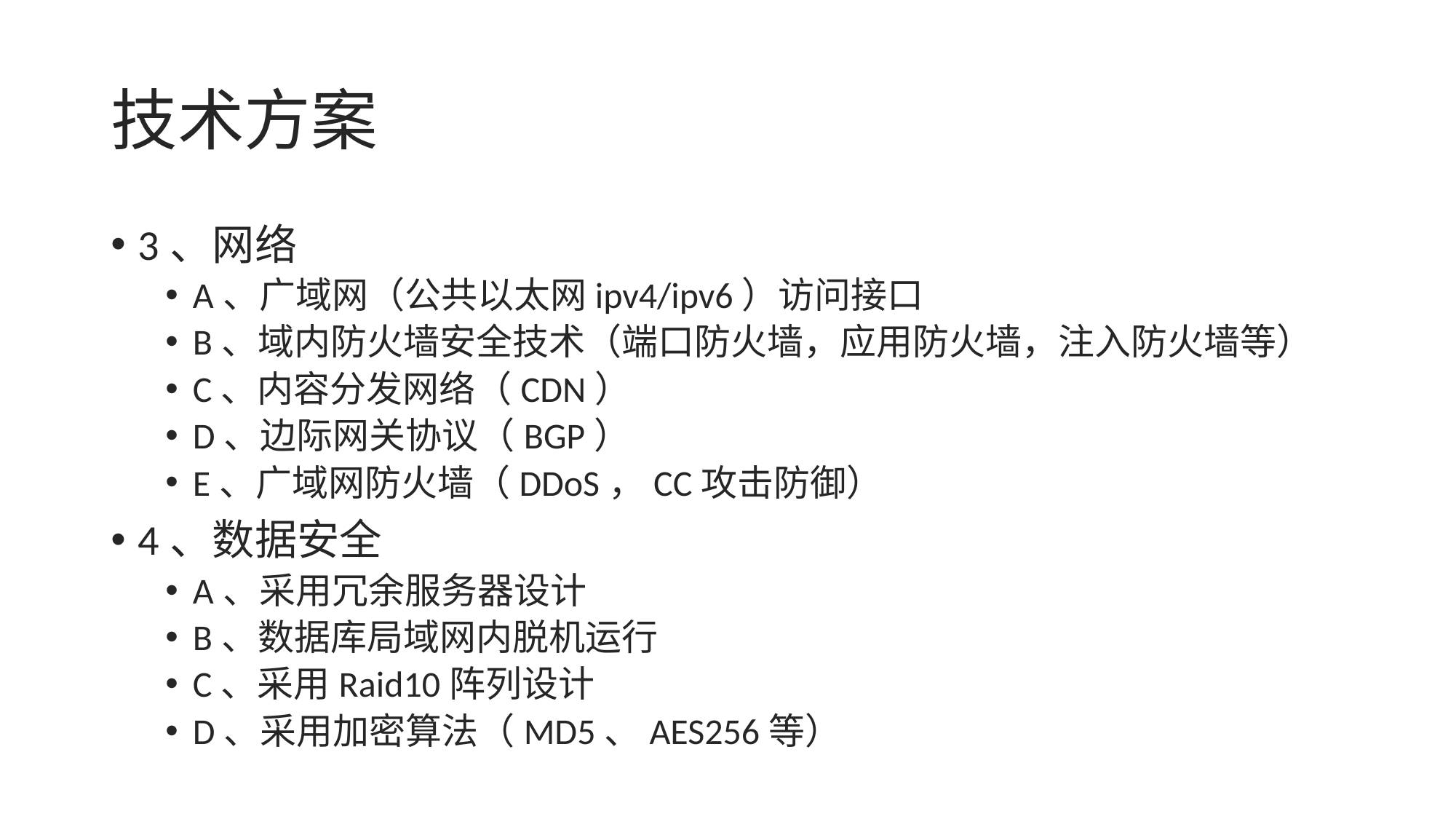

# 技术方案
3、网络
A、广域网（公共以太网ipv4/ipv6）访问接口
B、域内防火墙安全技术（端口防火墙，应用防火墙，注入防火墙等）
C、内容分发网络（CDN）
D、边际网关协议（BGP）
E、广域网防火墙（DDoS，CC攻击防御）
4、数据安全
A、采用冗余服务器设计
B、数据库局域网内脱机运行
C、采用Raid10阵列设计
D、采用加密算法（MD5、AES256等）